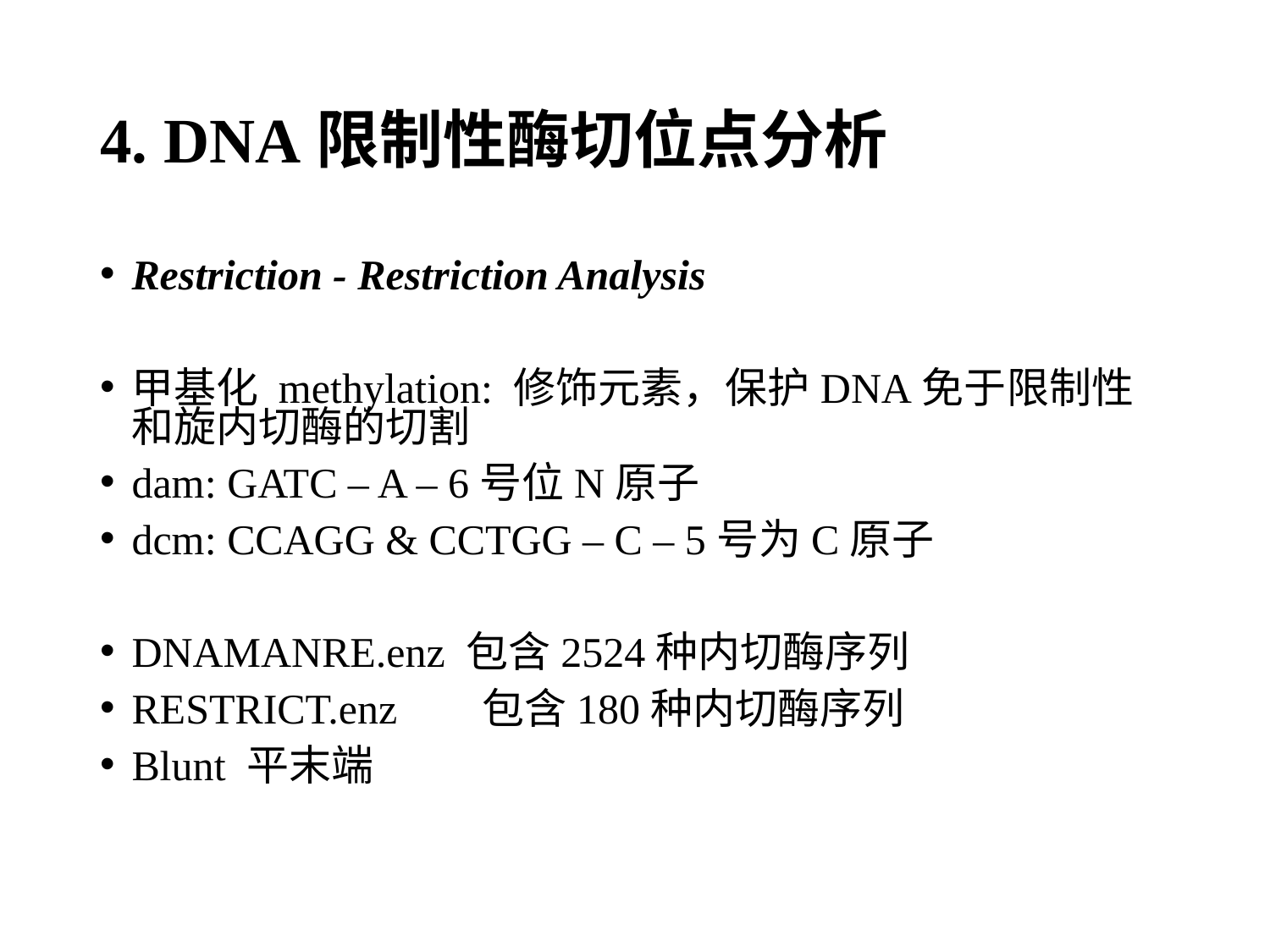

# 4. DNA限制性酶切位点分析
Restriction - Restriction Analysis

甲基化 methylation: 修饰元素，保护DNA免于限制性和旋内切酶的切割
dam: GATC – A – 6号位N原子
dcm: CCAGG & CCTGG – C – 5号为C原子

DNAMANRE.enz 包含2524种内切酶序列
RESTRICT.enz       包含180种内切酶序列
Blunt 平末端